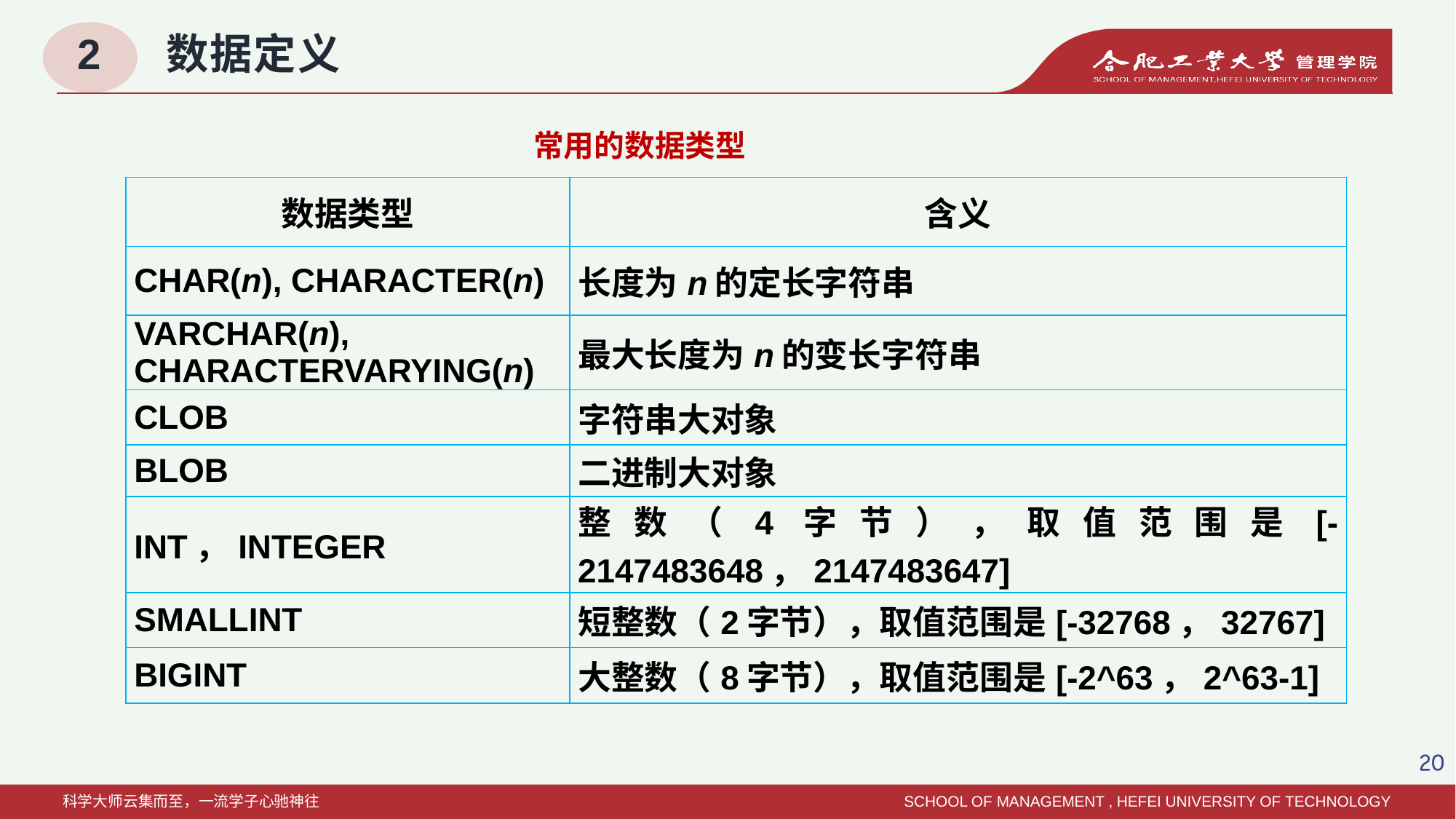

2    数据定义
#
常用的数据类型
| 数据类型 | 含义 |
| --- | --- |
| CHAR(n), CHARACTER(n) | 长度为n的定长字符串 |
| VARCHAR(n), CHARACTERVARYING(n) | 最大长度为n的变长字符串 |
| CLOB | 字符串大对象 |
| BLOB | 二进制大对象 |
| INT，INTEGER | 整数（4字节），取值范围是[-2147483648，2147483647] |
| SMALLINT | 短整数（2字节），取值范围是[-32768，32767] |
| BIGINT | 大整数（8字节），取值范围是[-2^63，2^63-1] |
20